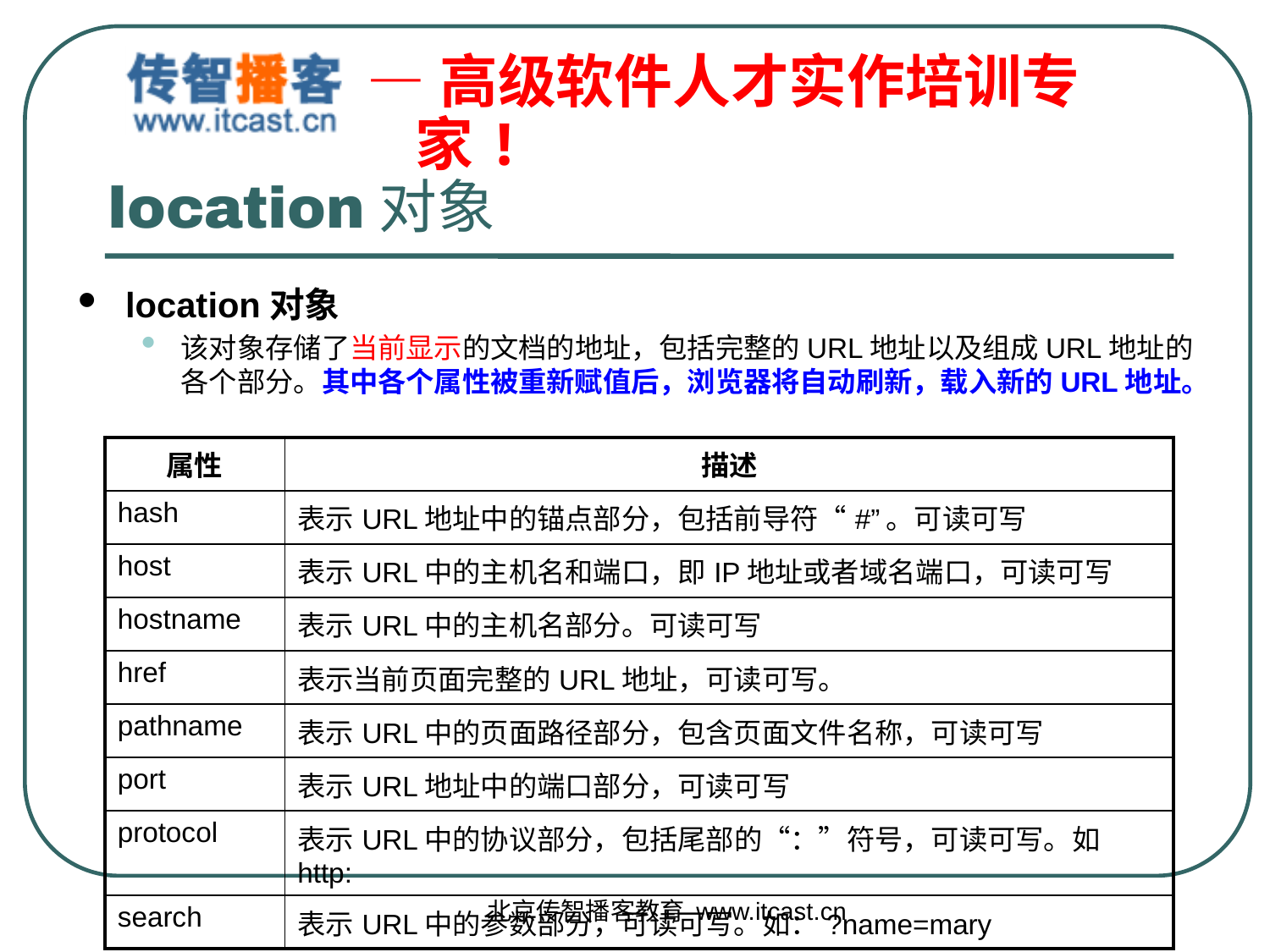

location对象
location对象
该对象存储了当前显示的文档的地址，包括完整的URL地址以及组成URL地址的各个部分。其中各个属性被重新赋值后，浏览器将自动刷新，载入新的URL地址。
| 属性 | 描述 |
| --- | --- |
| hash | 表示URL地址中的锚点部分，包括前导符“#”。可读可写 |
| host | 表示URL中的主机名和端口，即IP地址或者域名端口，可读可写 |
| hostname | 表示URL中的主机名部分。可读可写 |
| href | 表示当前页面完整的URL地址，可读可写。 |
| pathname | 表示URL中的页面路径部分，包含页面文件名称，可读可写 |
| port | 表示URL地址中的端口部分，可读可写 |
| protocol | 表示URL中的协议部分，包括尾部的“：”符号，可读可写。如http: |
| search | 表示URL中的参数部分，可读可写。如：?name=mary |